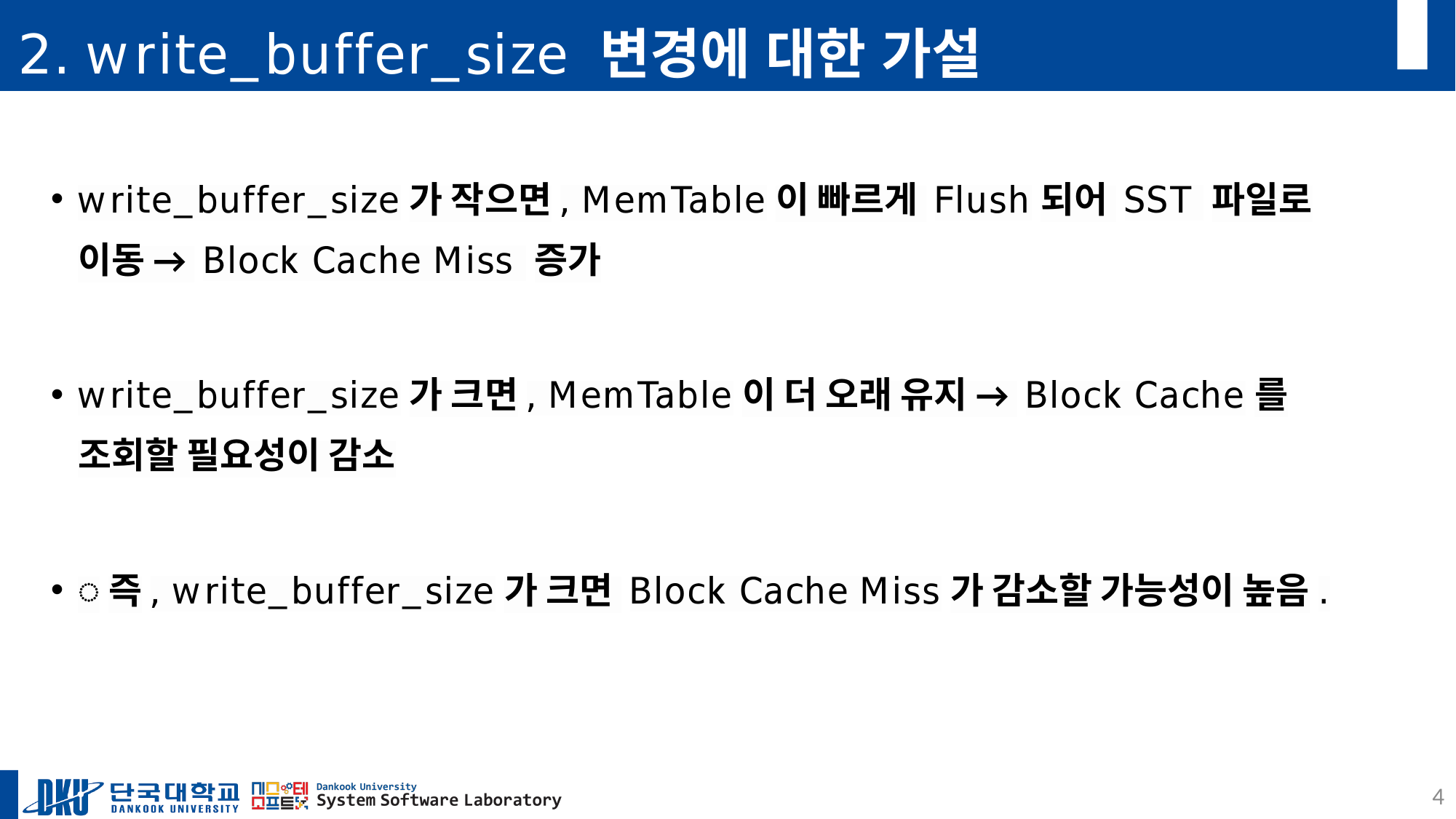

# 2. write_buffer_size 변경에 대한 가설
write_buffer_size가 작으면, MemTable이 빠르게 Flush되어 SST 파일로 이동 → Block Cache Miss 증가
write_buffer_size가 크면, MemTable이 더 오래 유지 → Block Cache를 조회할 필요성이 감소
️즉, write_buffer_size가 크면 Block Cache Miss가 감소할 가능성이 높음.

4